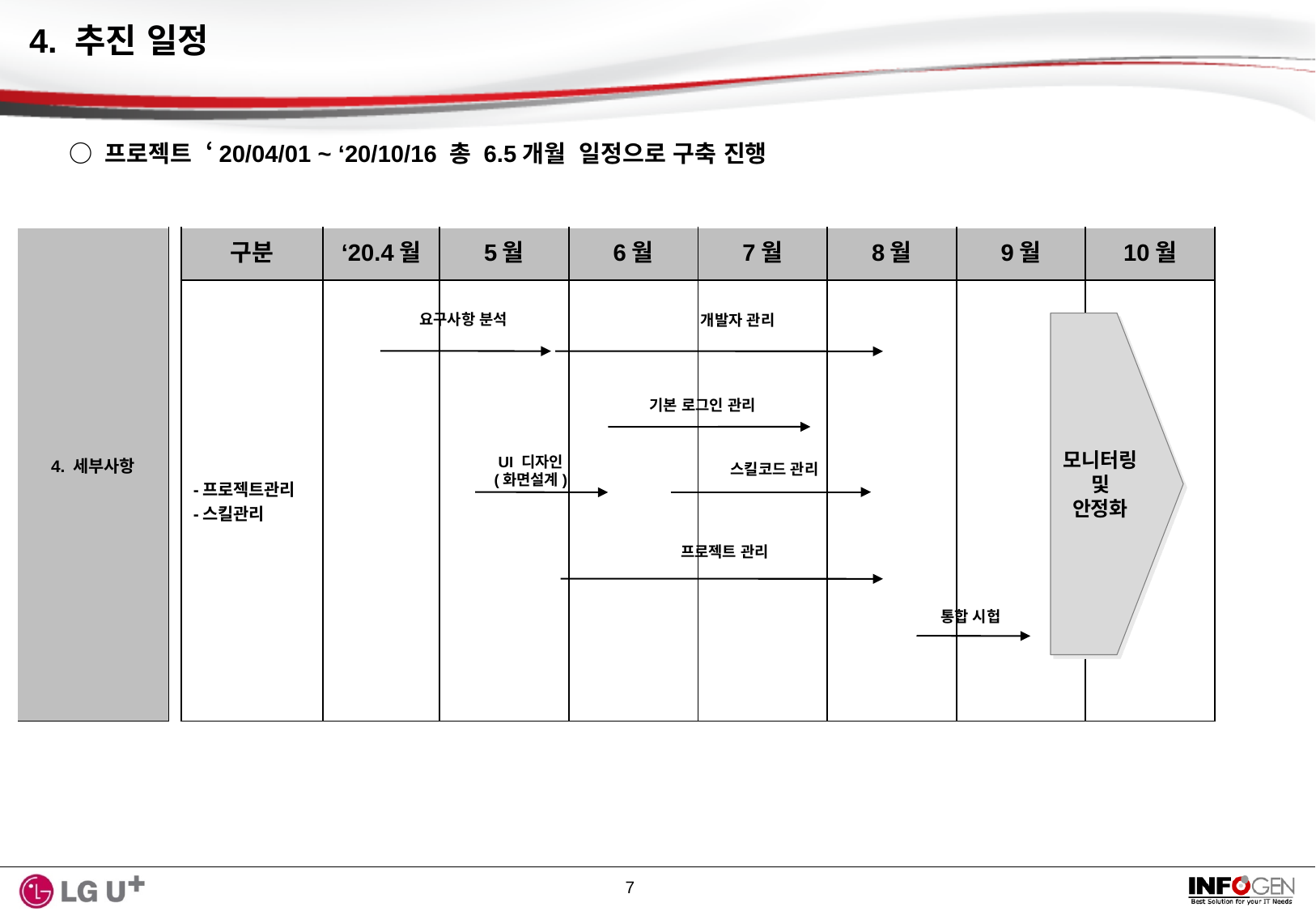

4. 추진 일정
○ 프로젝트  ‘20/04/01 ~ ‘20/10/16 총 6.5개월  일정으로 구축 진행
| 4. 세부사항 |
| --- |
| 구분 | ‘20.4월 | 5월 | 6월 | 7월 | 8월 | 9월 | 10월 |
| --- | --- | --- | --- | --- | --- | --- | --- |
| -프로젝트관리 -스킬관리 |  |  |  |  |  |  |  |
요구사항 분석
개발자 관리
모니터링
및
안정화
기본 로그인 관리
UI 디자인
(화면설계)
스킬코드 관리
프로젝트 관리
통합 시헙